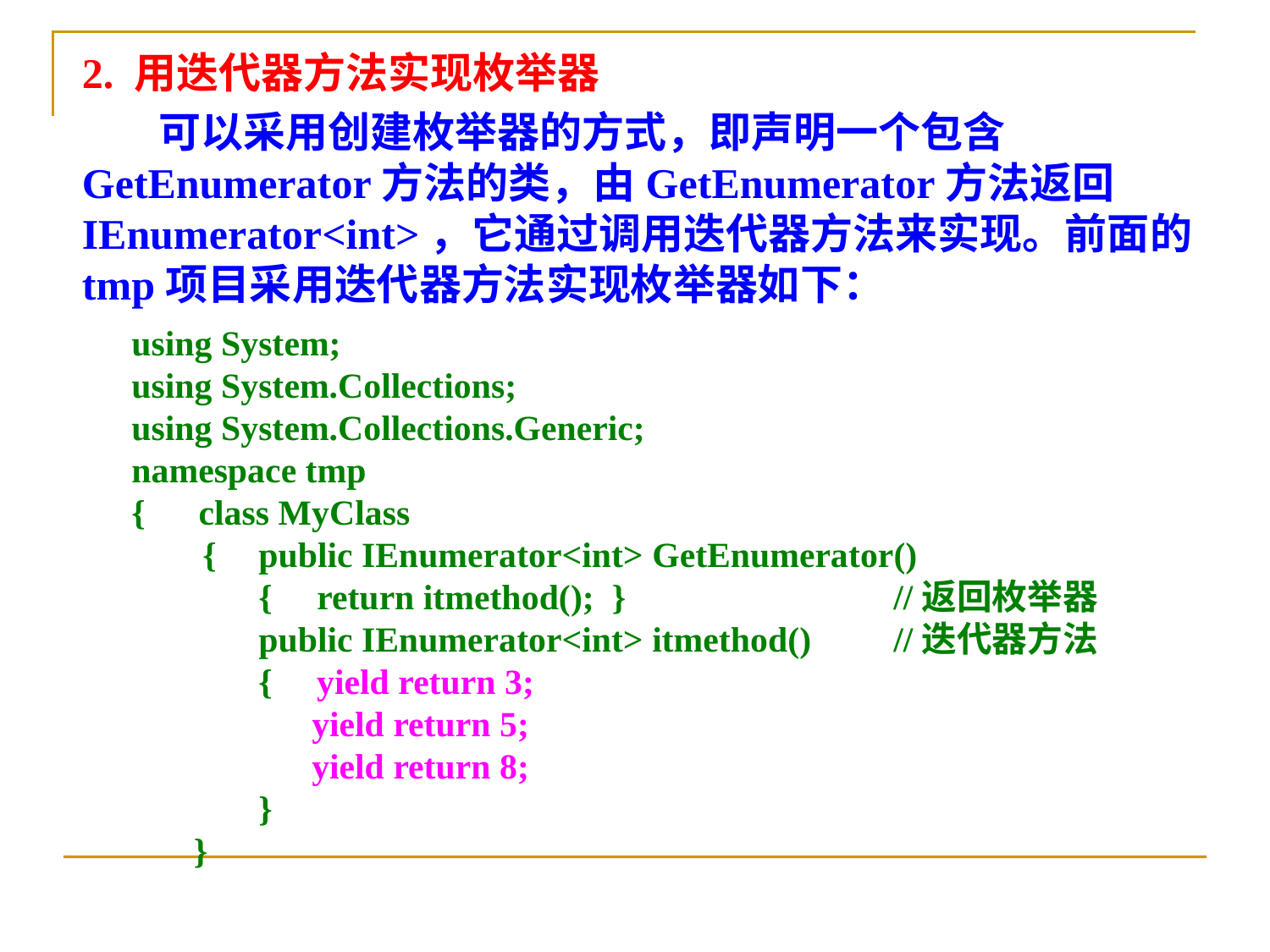

2. 用迭代器方法实现枚举器
       可以采用创建枚举器的方式，即声明一个包含GetEnumerator方法的类，由GetEnumerator方法返回IEnumerator<int>，它通过调用迭代器方法来实现。前面的tmp项目采用迭代器方法实现枚举器如下：
using System;
using System.Collections;
using System.Collections.Generic;
namespace tmp
{      class MyClass
        {	public IEnumerator<int> GetEnumerator()
        	{     return itmethod();  }         		//返回枚举器
        	public IEnumerator<int> itmethod()  	//迭代器方法
        	{     yield return 3;
            	      yield return 5;
            	      yield return 8;
        	}
       }